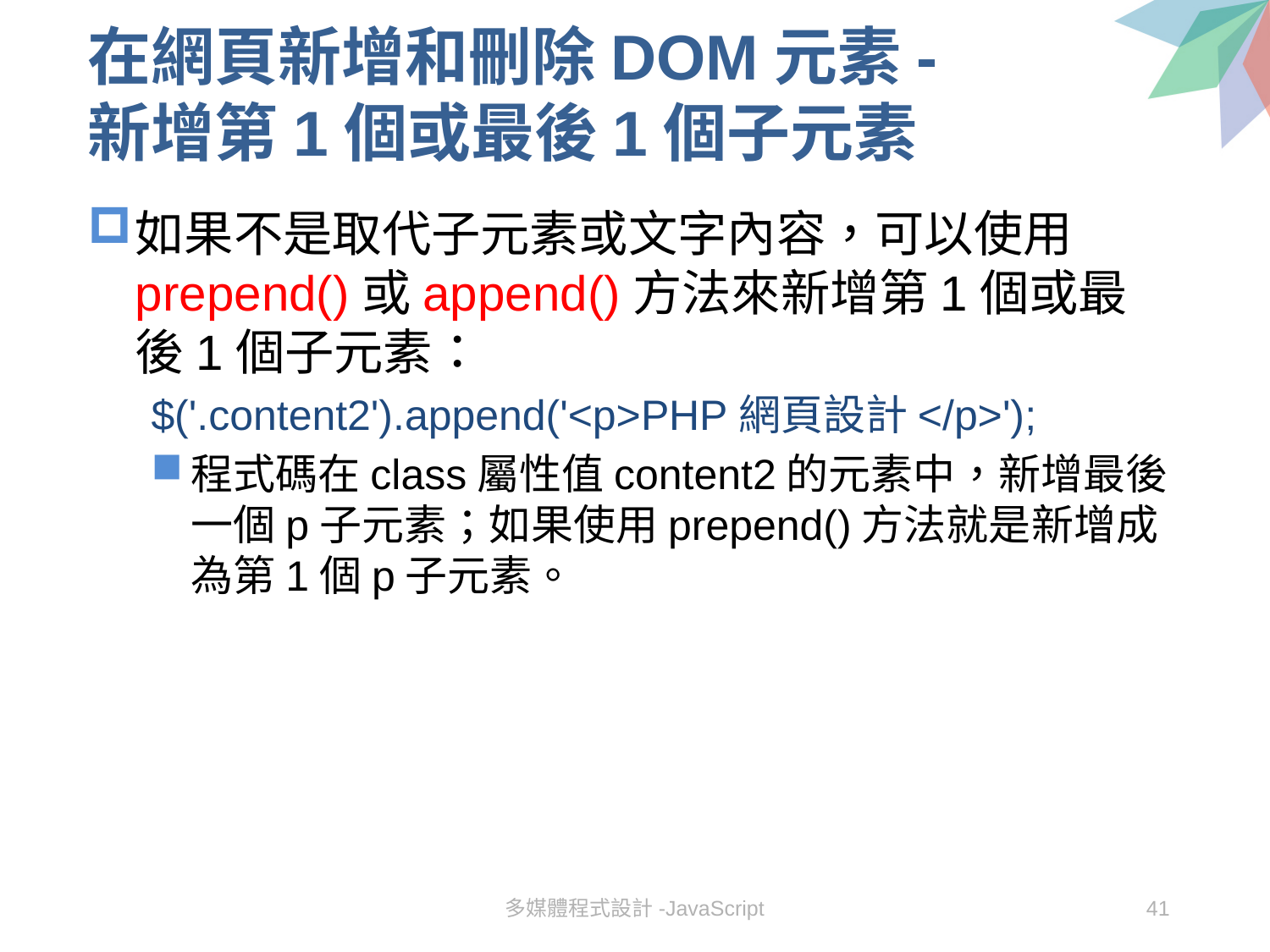

# 在網頁新增和刪除DOM元素- 新增第1個或最後1個子元素
如果不是取代子元素或文字內容，可以使用prepend()或append()方法來新增第1個或最後1個子元素：
$('.content2').append('<p>PHP網頁設計</p>');
程式碼在class屬性值content2的元素中，新增最後一個p子元素；如果使用prepend()方法就是新增成為第1個p子元素。
多媒體程式設計-JavaScript
41